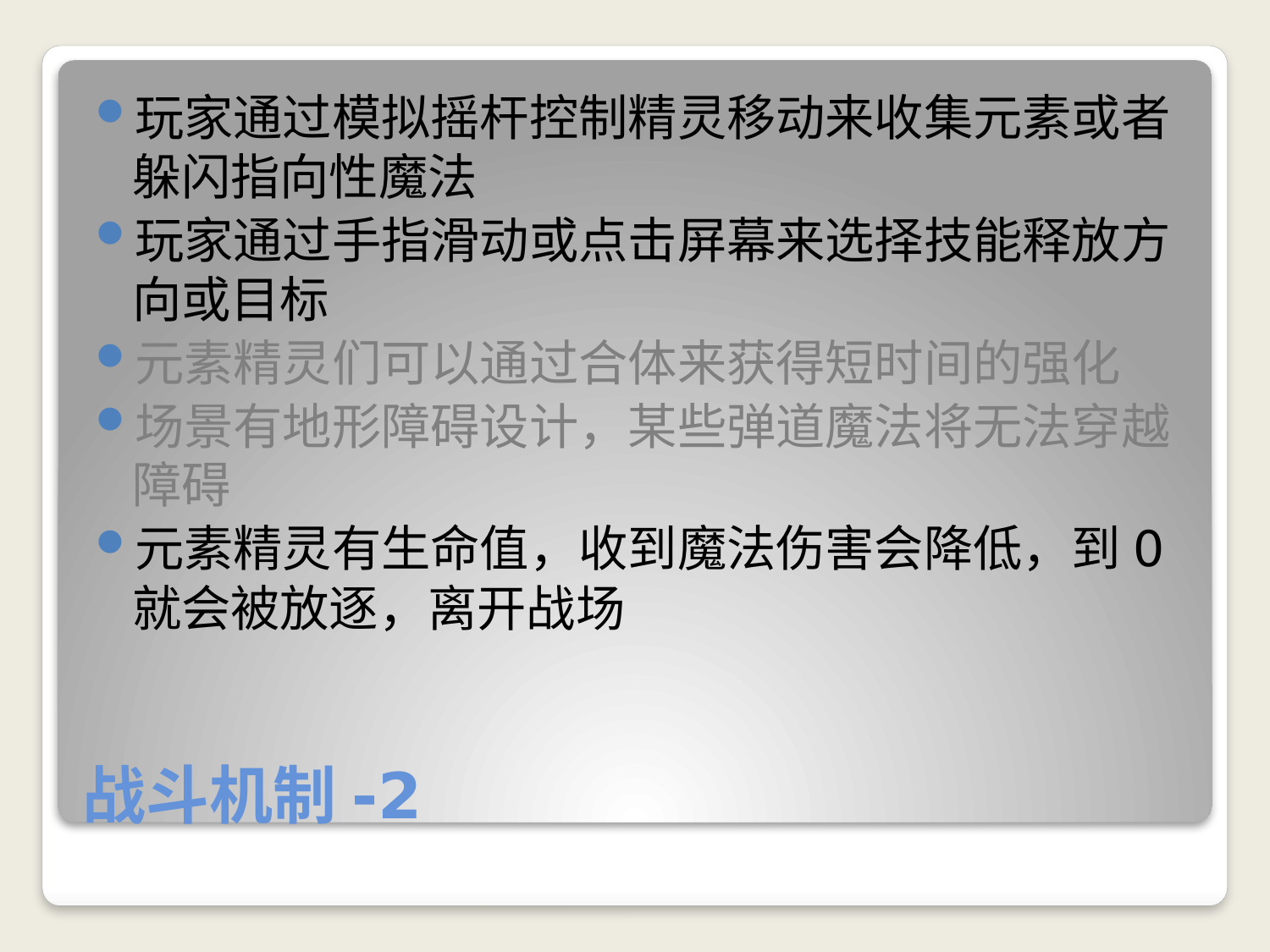

玩家通过模拟摇杆控制精灵移动来收集元素或者躲闪指向性魔法
玩家通过手指滑动或点击屏幕来选择技能释放方向或目标
元素精灵们可以通过合体来获得短时间的强化
场景有地形障碍设计，某些弹道魔法将无法穿越障碍
元素精灵有生命值，收到魔法伤害会降低，到0就会被放逐，离开战场

# 战斗机制-2